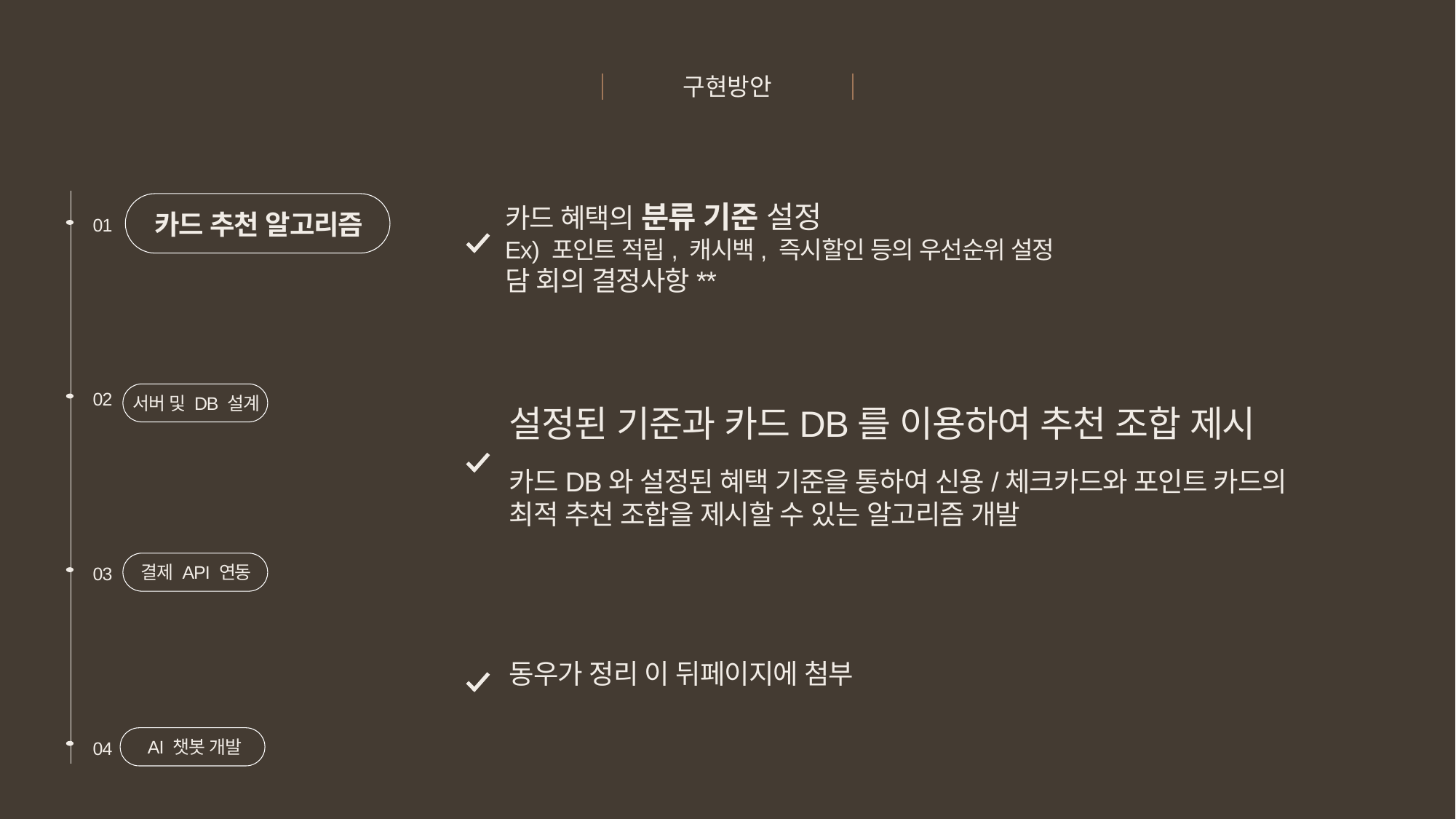

구현방안
카드 혜택의 분류 기준 설정
Ex) 포인트 적립, 캐시백, 즉시할인 등의 우선순위 설정
담 회의 결정사항**

카드 추천 알고리즘
01
02

서버 및 DB 설계
설정된 기준과 카드DB를 이용하여 추천 조합 제시

카드DB와 설정된 혜택 기준을 통하여 신용/체크카드와 포인트 카드의 최적 추천 조합을 제시할 수 있는 알고리즘 개발

03

결제 API 연동
동우가 정리 이 뒤페이지에 첨부
04

AI 챗봇 개발